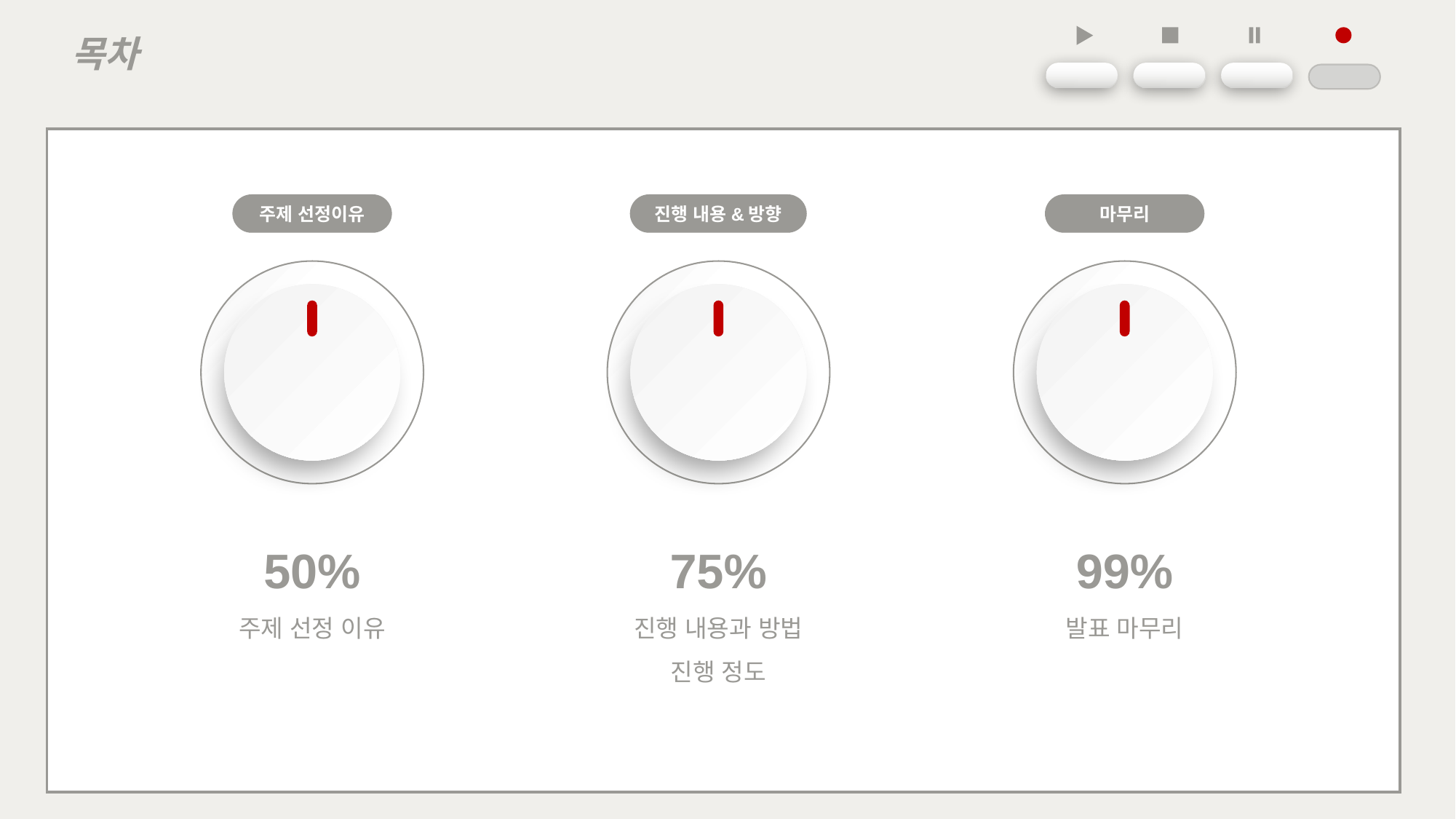

목차

주제 선정이유
진행 내용&방향
마무리

50%
주제 선정 이유
75%
진행 내용과 방법
진행 정도
99%
발표 마무리